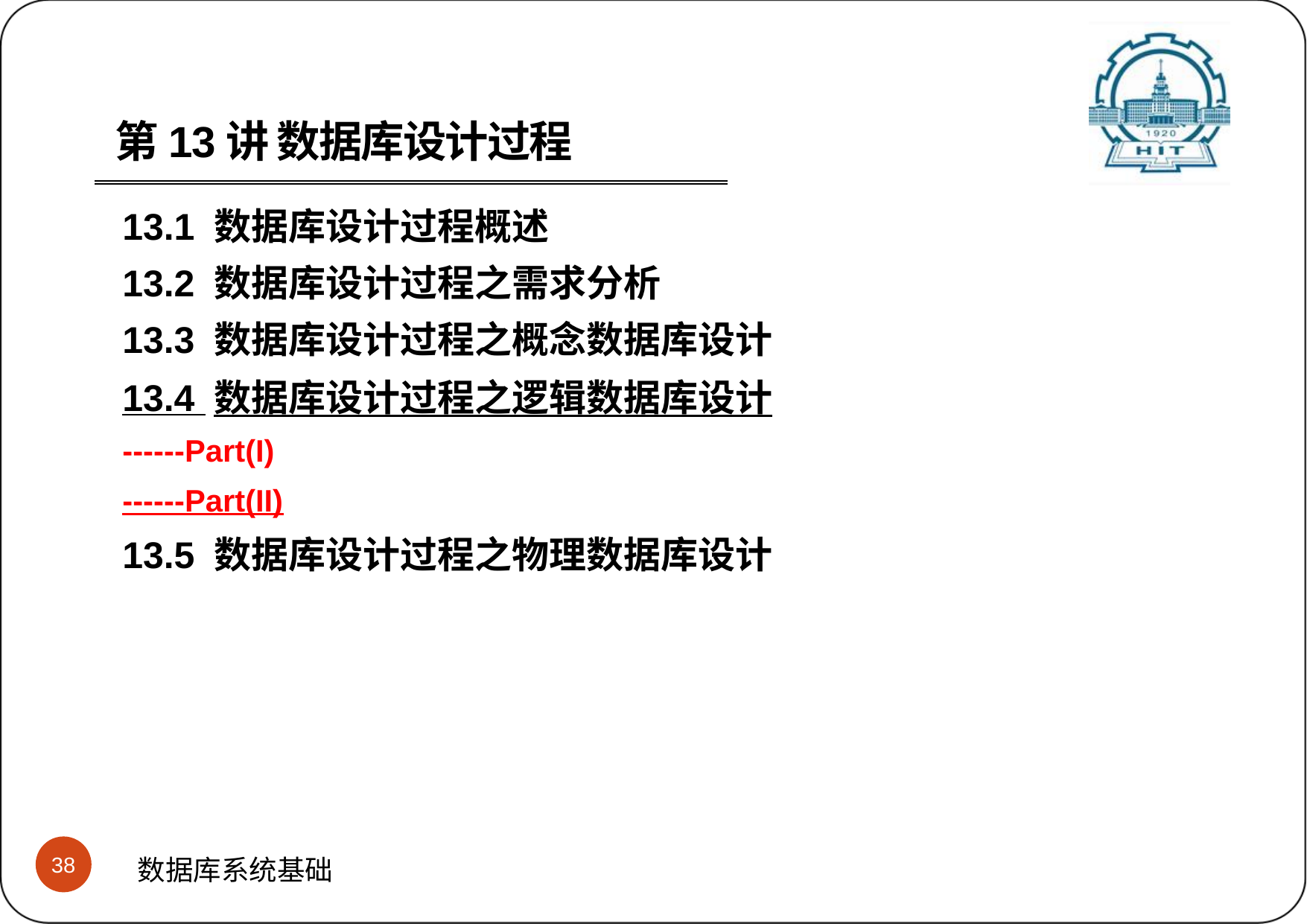

第13讲 数据库设计过程
13.1 数据库设计过程概述
13.2 数据库设计过程之需求分析
13.3 数据库设计过程之概念数据库设计
13.4 数据库设计过程之逻辑数据库设计
------Part(I)
------Part(II)
13.5 数据库设计过程之物理数据库设计

#